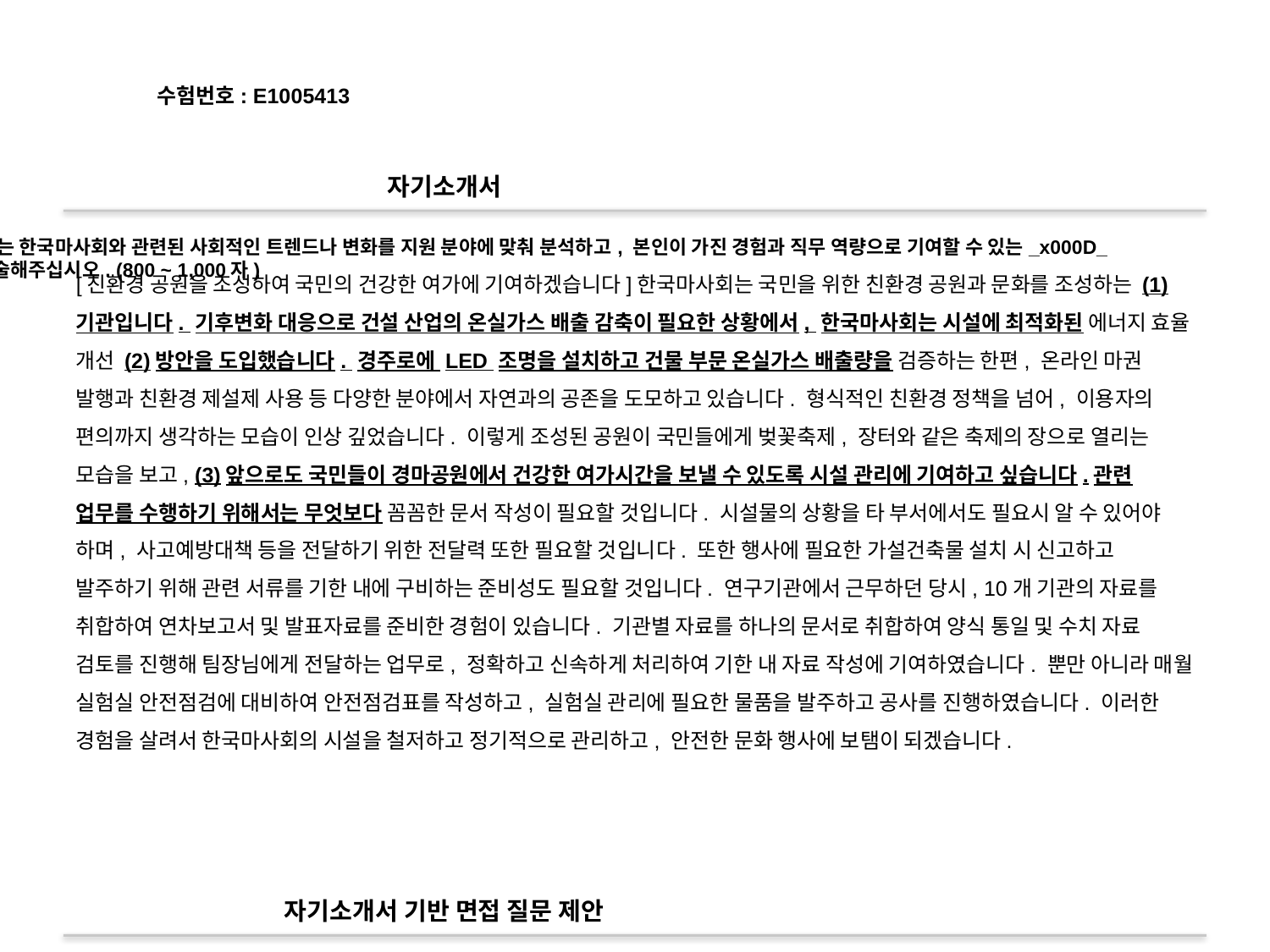

수험번호: E1005413
#

자기소개서

본인이 최근 관심을 갖고 있는 한국마사회와 관련된 사회적인 트렌드나 변화를 지원 분야에 맞춰 분석하고, 본인이 가진 경험과 직무 역량으로 기여할 수 있는_x000D_
바가 무엇인지 자세하게 기술해주십시오. (800 ~ 1,000자)

[친환경 공원을 조성하여 국민의 건강한 여가에 기여하겠습니다]한국마사회는 국민을 위한 친환경 공원과 문화를 조성하는 (1)기관입니다. 기후변화 대응으로 건설 산업의 온실가스 배출 감축이 필요한 상황에서, 한국마사회는 시설에 최적화된 에너지 효율 개선 (2)방안을 도입했습니다. 경주로에 LED 조명을 설치하고 건물 부문 온실가스 배출량을 검증하는 한편, 온라인 마권 발행과 친환경 제설제 사용 등 다양한 분야에서 자연과의 공존을 도모하고 있습니다. 형식적인 친환경 정책을 넘어, 이용자의 편의까지 생각하는 모습이 인상 깊었습니다. 이렇게 조성된 공원이 국민들에게 벚꽃축제, 장터와 같은 축제의 장으로 열리는 모습을 보고, (3)앞으로도 국민들이 경마공원에서 건강한 여가시간을 보낼 수 있도록 시설 관리에 기여하고 싶습니다.관련 업무를 수행하기 위해서는 무엇보다 꼼꼼한 문서 작성이 필요할 것입니다. 시설물의 상황을 타 부서에서도 필요시 알 수 있어야 하며, 사고예방대책 등을 전달하기 위한 전달력 또한 필요할 것입니다. 또한 행사에 필요한 가설건축물 설치 시 신고하고 발주하기 위해 관련 서류를 기한 내에 구비하는 준비성도 필요할 것입니다. 연구기관에서 근무하던 당시, 10개 기관의 자료를 취합하여 연차보고서 및 발표자료를 준비한 경험이 있습니다. 기관별 자료를 하나의 문서로 취합하여 양식 통일 및 수치 자료 검토를 진행해 팀장님에게 전달하는 업무로, 정확하고 신속하게 처리하여 기한 내 자료 작성에 기여하였습니다. 뿐만 아니라 매월 실험실 안전점검에 대비하여 안전점검표를 작성하고, 실험실 관리에 필요한 물품을 발주하고 공사를 진행하였습니다. 이러한 경험을 살려서 한국마사회의 시설을 철저하고 정기적으로 관리하고, 안전한 문화 행사에 보탬이 되겠습니다.

자기소개서 기반 면접 질문 제안

(1) 한국마사회의 에너지 효율 개선 방안 도입 시 가장 어려웠던 점은 무엇이었나요?
(2) 경주로에 LED 조명을 설치한 이유와 그 효과는 무엇인가요?
(3) 당신의 문서 작성 경험이 시설 관리에 어떻게 도움이 되었나요?